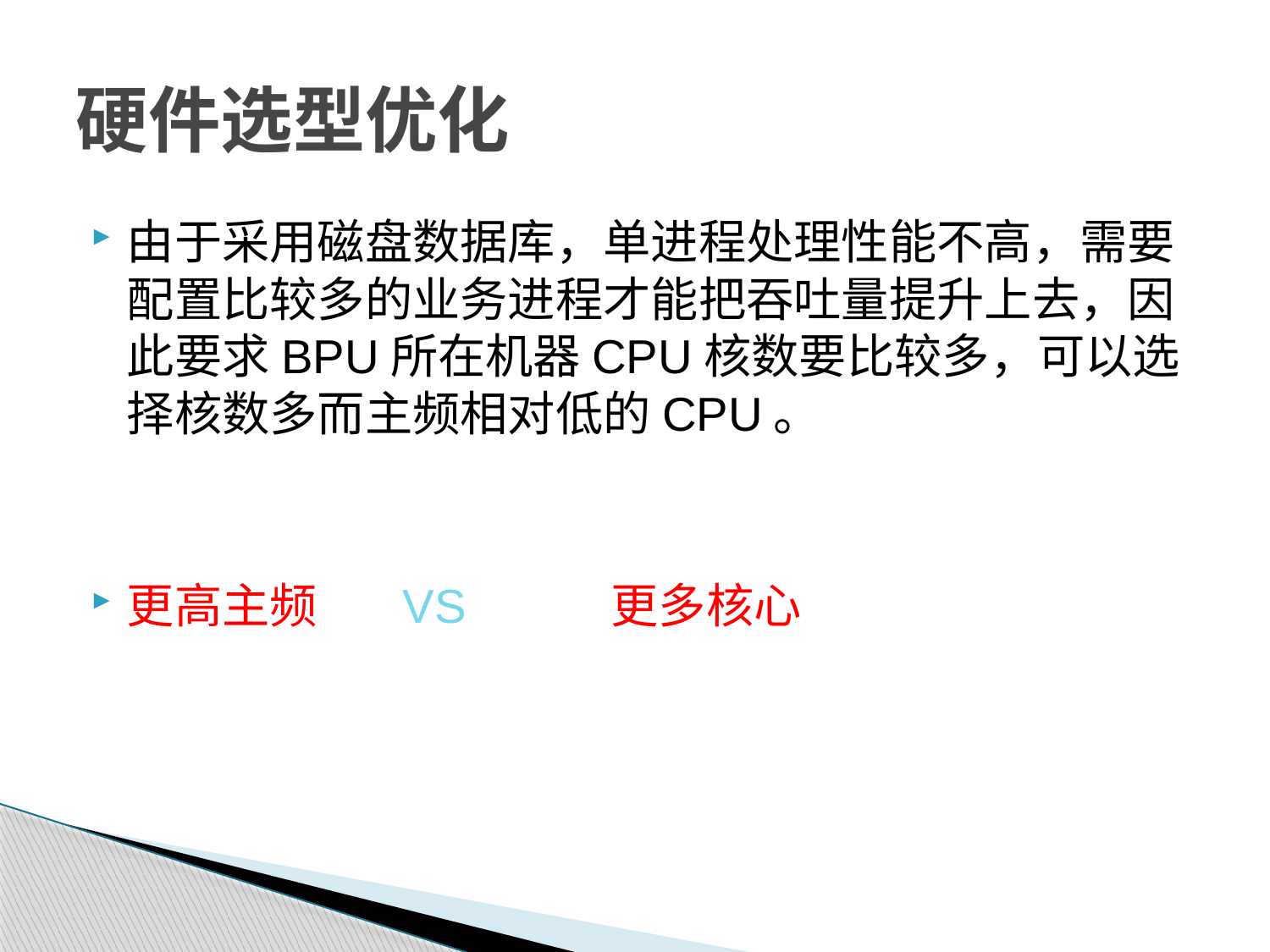

# 硬件选型优化
由于采用磁盘数据库，单进程处理性能不高，需要配置比较多的业务进程才能把吞吐量提升上去，因此要求BPU所在机器CPU核数要比较多，可以选择核数多而主频相对低的CPU。

更高主频       VS          更多核心